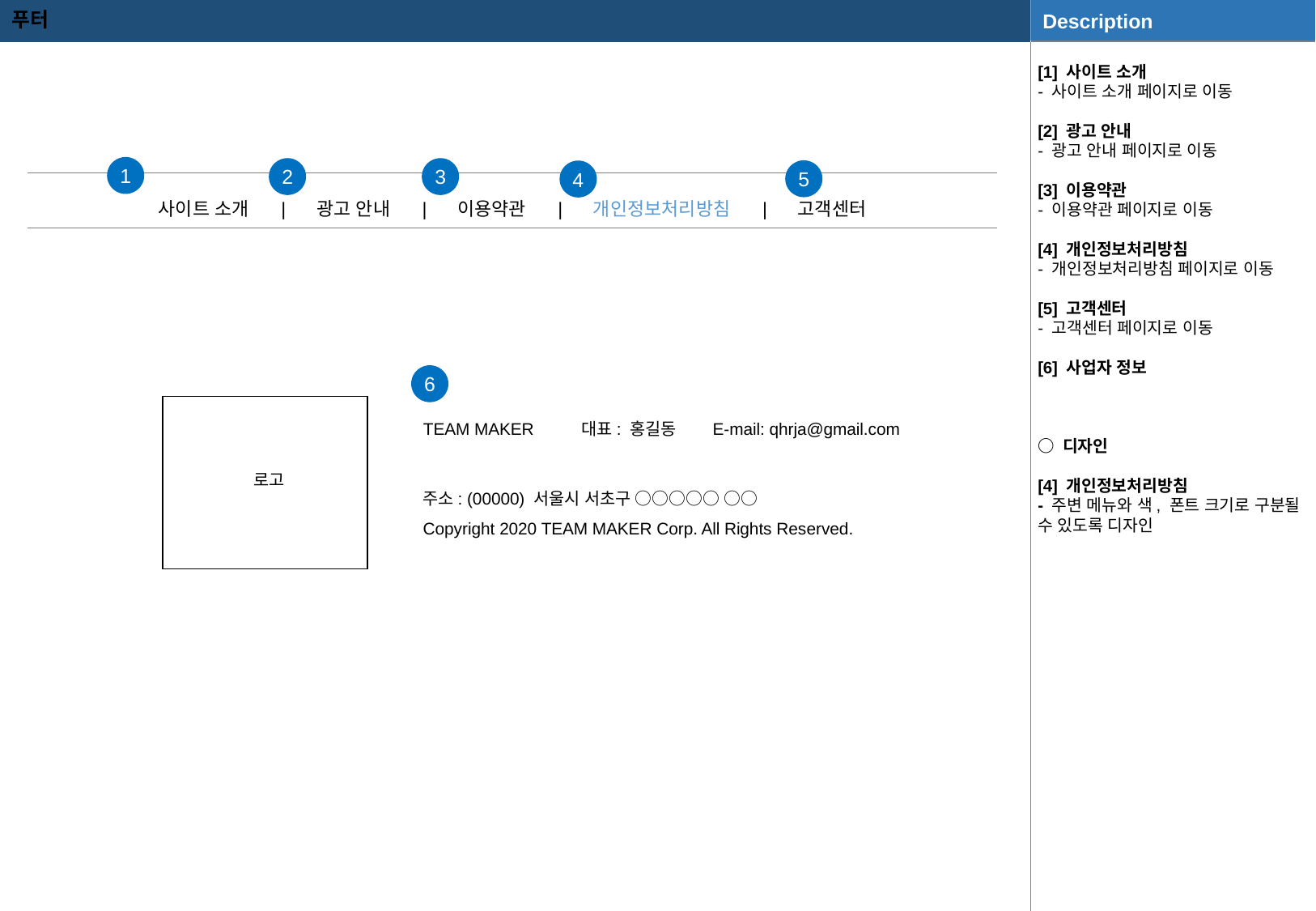

푸터

[1] 사이트 소개
- 사이트 소개 페이지로 이동

[2] 광고 안내
- 광고 안내 페이지로 이동

[3] 이용약관
- 이용약관 페이지로 이동

[4] 개인정보처리방침
- 개인정보처리방침 페이지로 이동

[5] 고객센터
- 고객센터 페이지로 이동

[6] 사업자 정보

○ 디자인

[4] 개인정보처리방침
- 주변 메뉴와 색, 폰트 크기로 구분될 수 있도록 디자인

1
2
3
5
4
| 사이트 소개 | 광고 안내 | 이용약관 | 개인정보처리방침 | 고객센터 |
| --- |
6

로고
대표: 홍길동       E-mail: qhrja@gmail.com
TEAM MAKER
주소: (00000) 서울시 서초구 ○○○○○ ○○
Copyright 2020 TEAM MAKER Corp. All Rights Reserved.